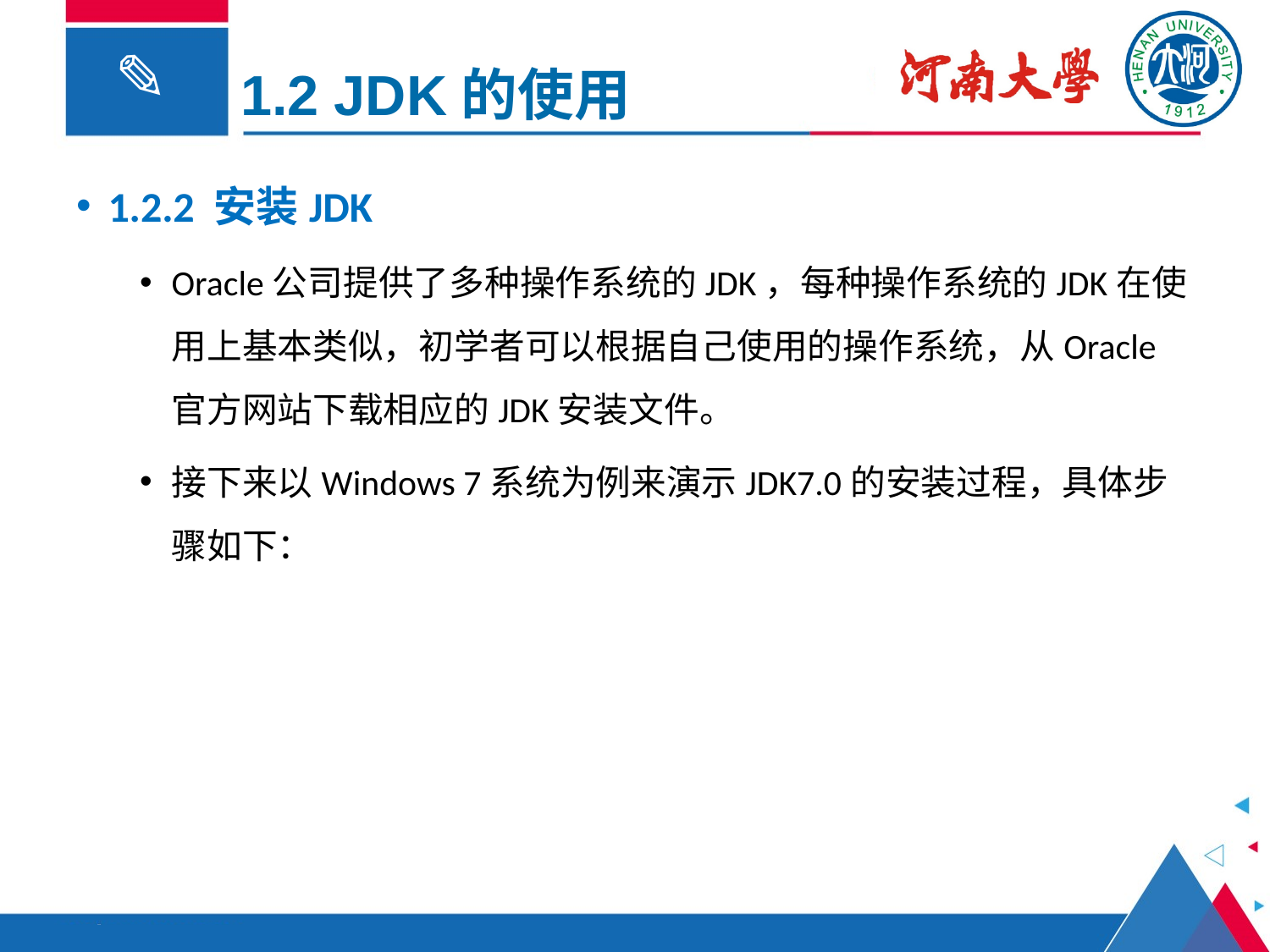

1.2 JDK的使用
1.2.2 安装JDK
Oracle公司提供了多种操作系统的JDK，每种操作系统的JDK在使用上基本类似，初学者可以根据自己使用的操作系统，从Oracle官方网站下载相应的JDK安装文件。
接下来以Windows 7系统为例来演示JDK7.0的安装过程，具体步骤如下：